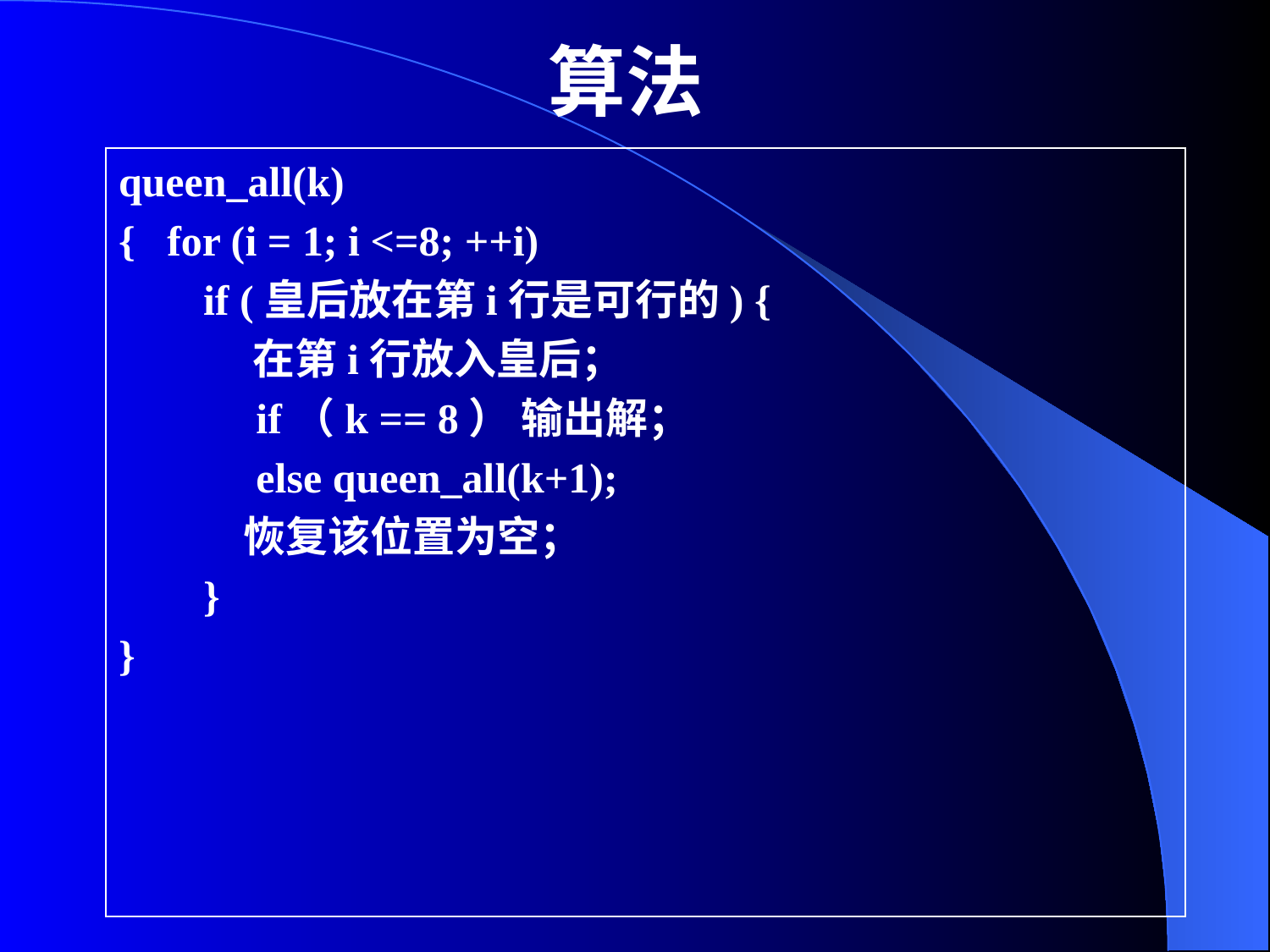

# 算法
queen_all(k)
{   for (i = 1; i <=8; ++i)
        if (皇后放在第i行是可行的) {
             在第i行放入皇后；
             if（k == 8） 输出解；
             else queen_all(k+1);
            恢复该位置为空；
        }
}